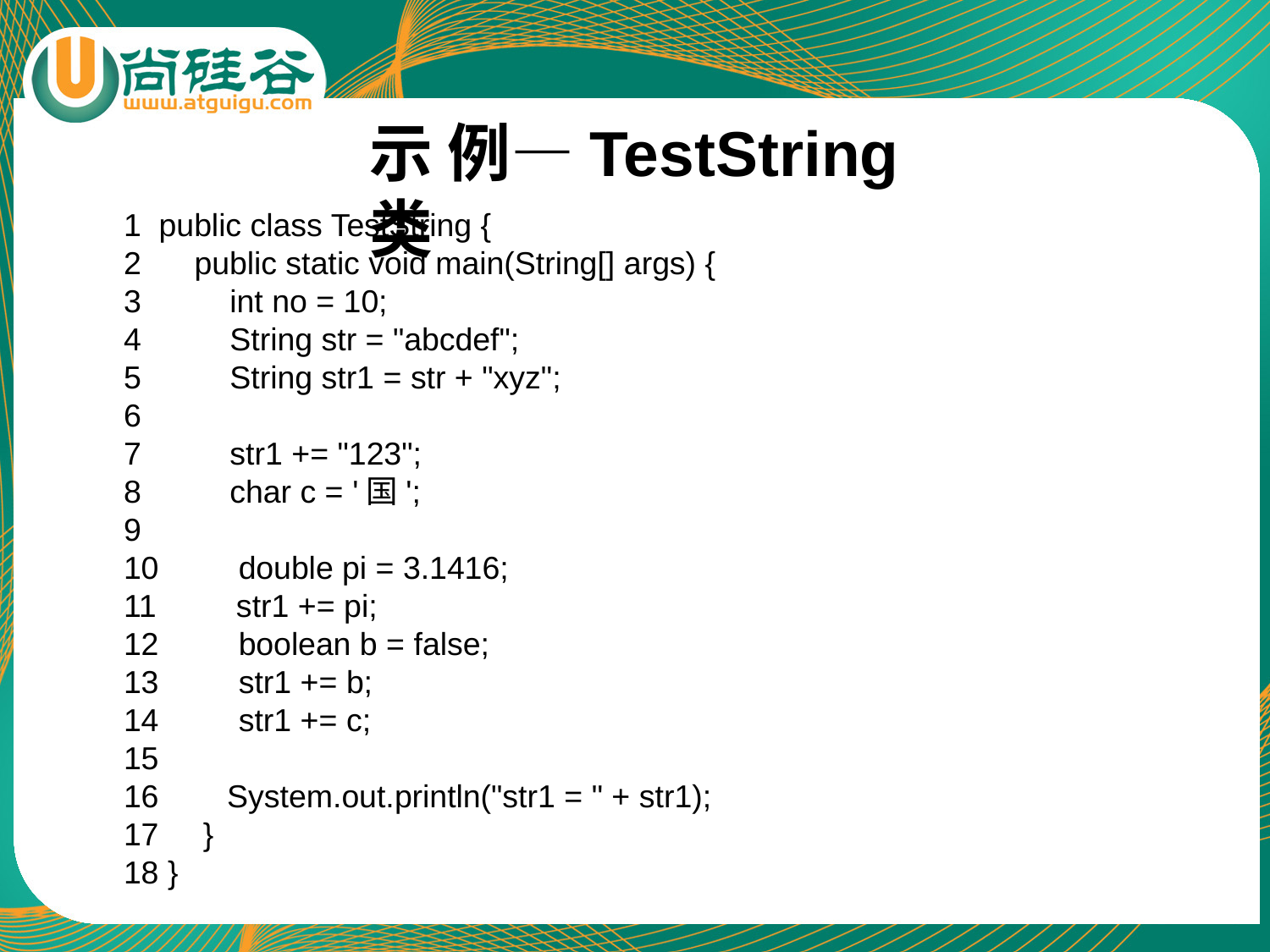

示 例—TestString类
1  public class TestString {
2      public static void main(String[] args) {
3          int no = 10;
4          String str = "abcdef";
5          String str1 = str + "xyz";
6
7          str1 += "123";
8          char c = '国';
9
10         double pi = 3.1416;
11         str1 += pi;
12         boolean b = false;
13         str1 += b;
14         str1 += c;
15
16 	      System.out.println("str1 = " + str1);
17     }
18 }